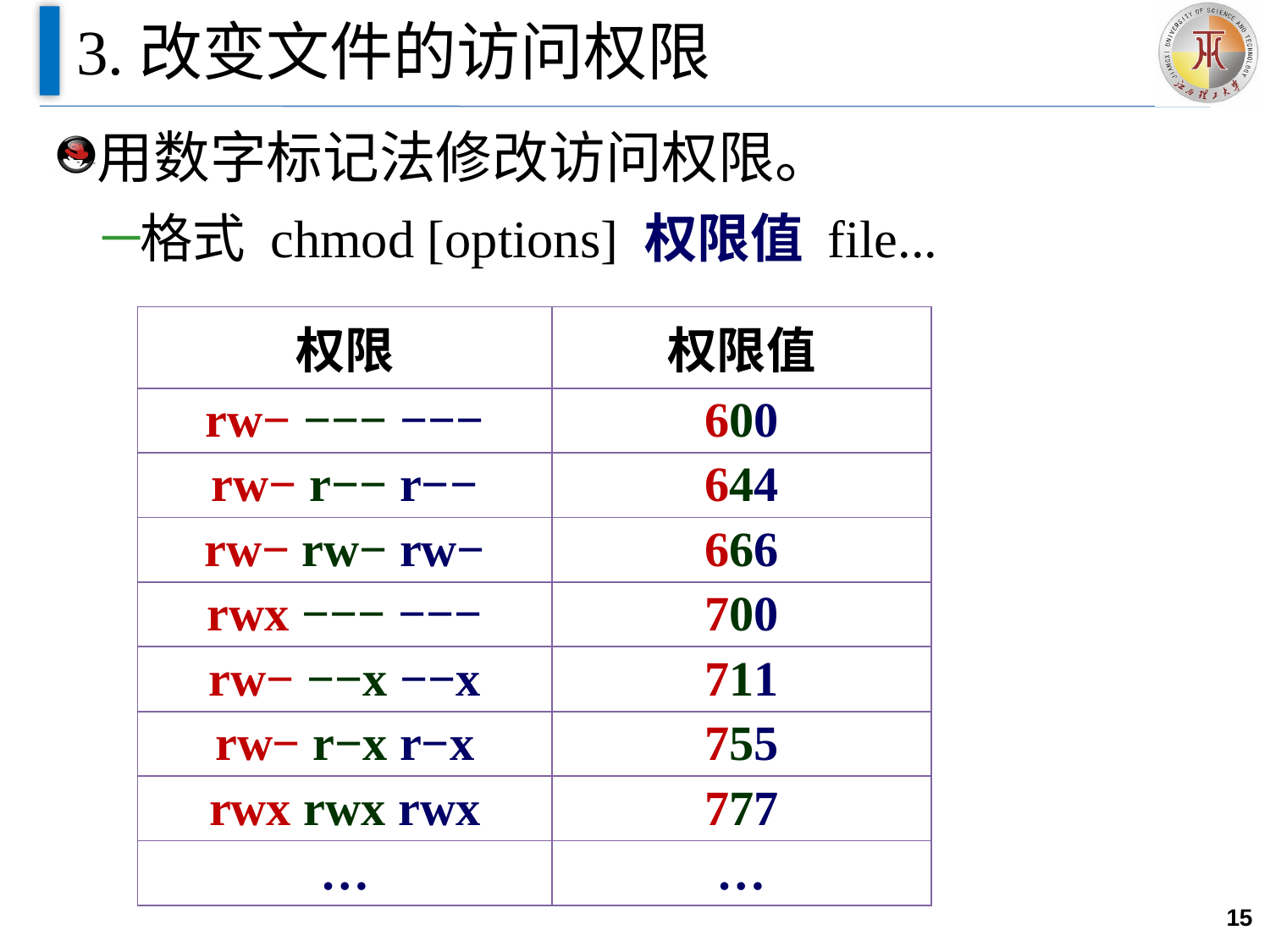

# 3.改变文件的访问权限
用数字标记法修改访问权限。
格式 chmod [options] 权限值 file...

| 权限 | 权限值 |
| --- | --- |
| rw− −−− −−− | 600 |
| rw− r−− r−− | 644 |
| rw− rw− rw− | 666 |
| rwx −−− −−− | 700 |
| rw− −−x −−x | 711 |
| rw− r−x r−x | 755 |
| rwx rwx rwx | 777 |
| … | … |
15